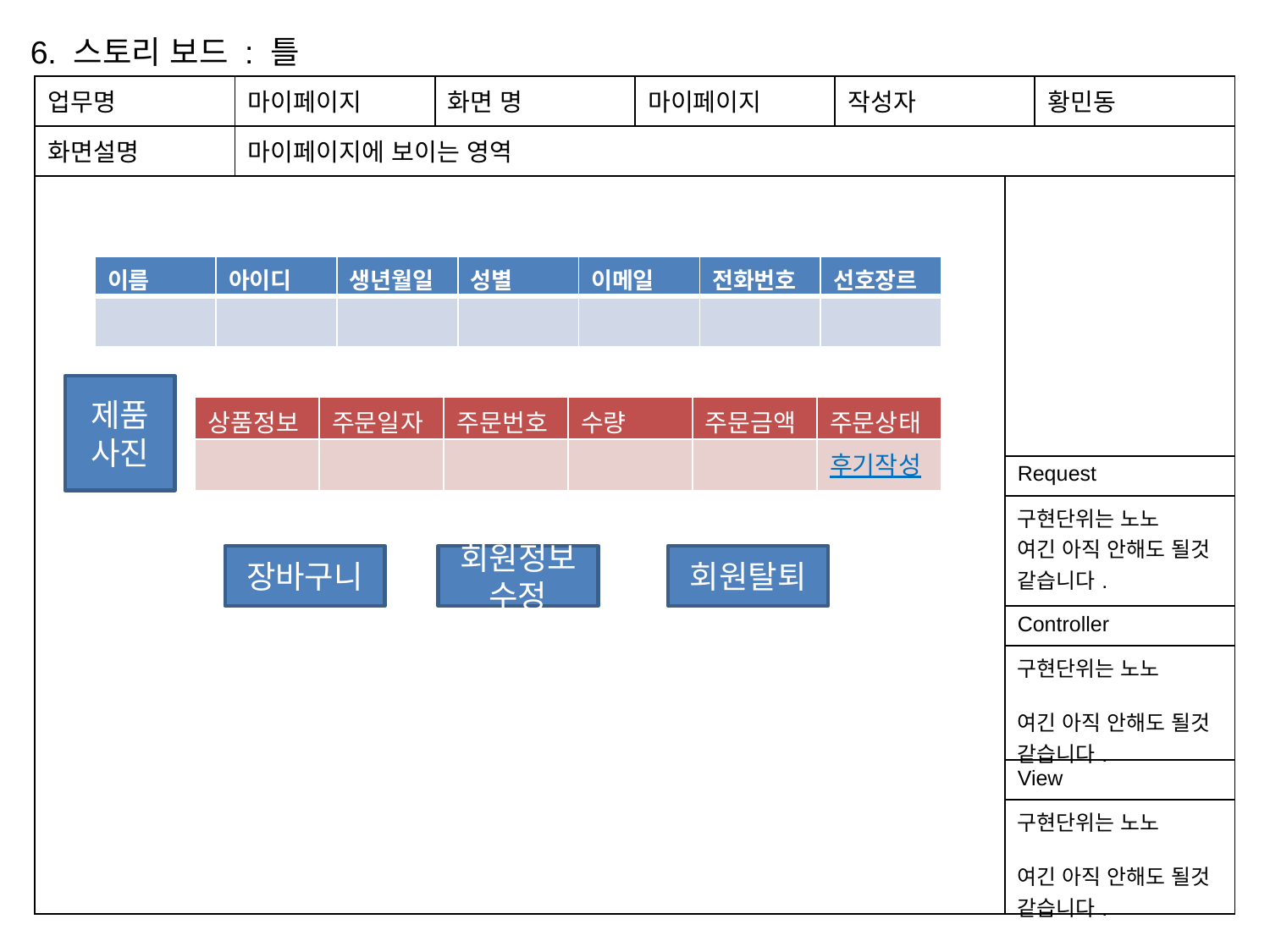

6. 스토리 보드 : 틀

| 업무명 | 마이페이지 | 화면 명 | 마이페이지 | 작성자 |  | 황민동 |
| --- | --- | --- | --- | --- | --- | --- |
| 화면설명 | 마이페이지에 보이는 영역 |  |  |  |  |  |
|  |  |  |  |  |  |  |
|  |  |  |  |  | Request |  |
|  |  |  |  |  | 구현단위는 노노 여긴 아직 안해도 될것 같습니다. |  |
|  |  |  |  |  | Controller |  |
|  |  |  |  |  | 구현단위는 노노 여긴 아직 안해도 될것 같습니다. |  |
|  |  |  |  |  | View |  |
|  |  |  |  |  | 구현단위는 노노 여긴 아직 안해도 될것 같습니다. |  |
| 이름 | 아이디 | 생년월일 | 성별 | 이메일 | 전화번호 | 선호장르 |
| --- | --- | --- | --- | --- | --- | --- |
|  |  |  |  |  |  |  |
제품사진
| 상품정보 | 주문일자 | 주문번호 | 수량 | 주문금액 | 주문상태 |
| --- | --- | --- | --- | --- | --- |
|  |  |  |  |  | 후기작성 |
장바구니
회원정보 수정
회원탈퇴